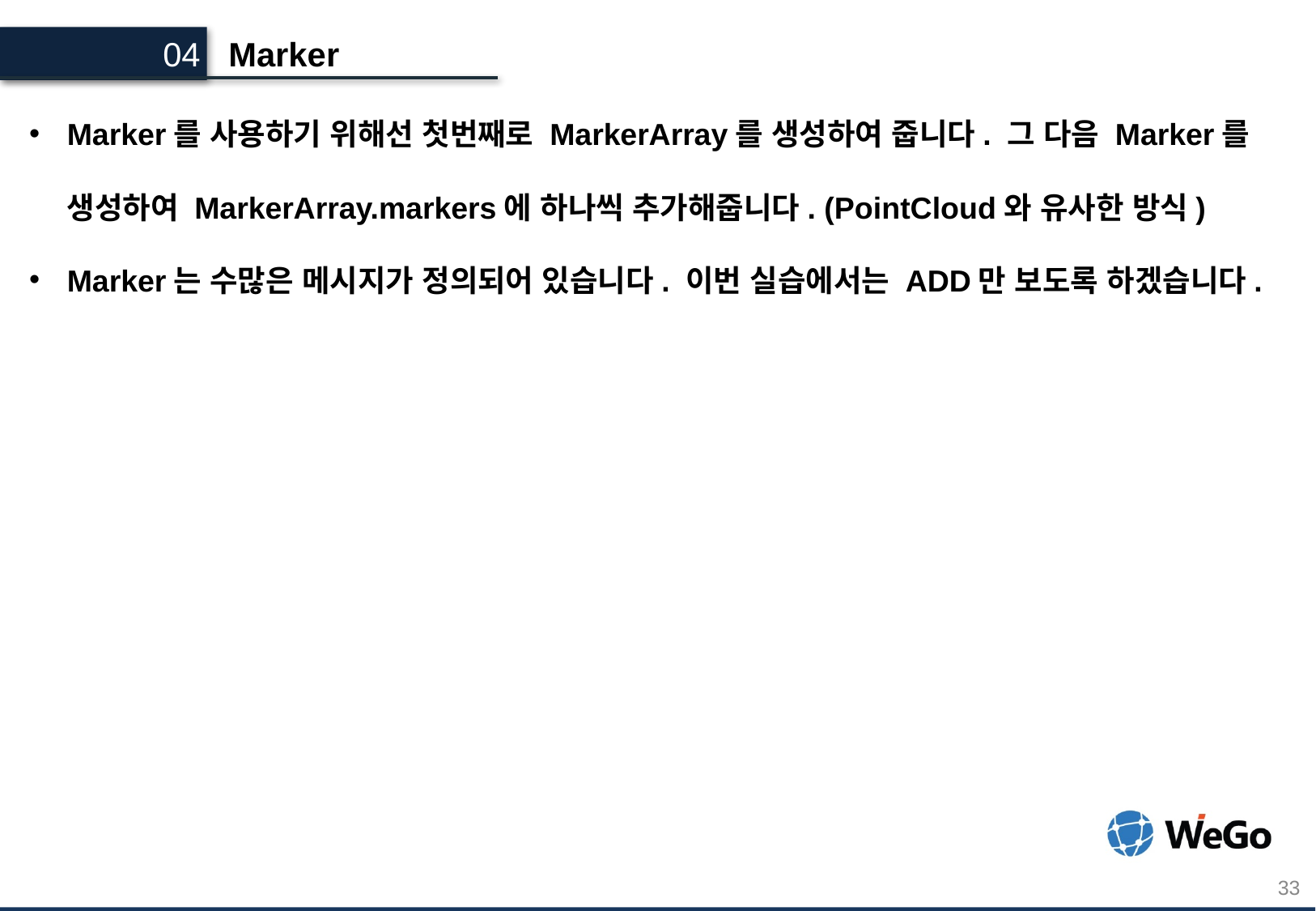

Marker

04.
Marker를 사용하기 위해선 첫번째로 MarkerArray를 생성하여 줍니다. 그 다음 Marker를 생성하여 MarkerArray.markers에 하나씩 추가해줍니다. (PointCloud와 유사한 방식)
Marker는 수많은 메시지가 정의되어 있습니다. 이번 실습에서는 ADD만 보도록 하겠습니다.
33